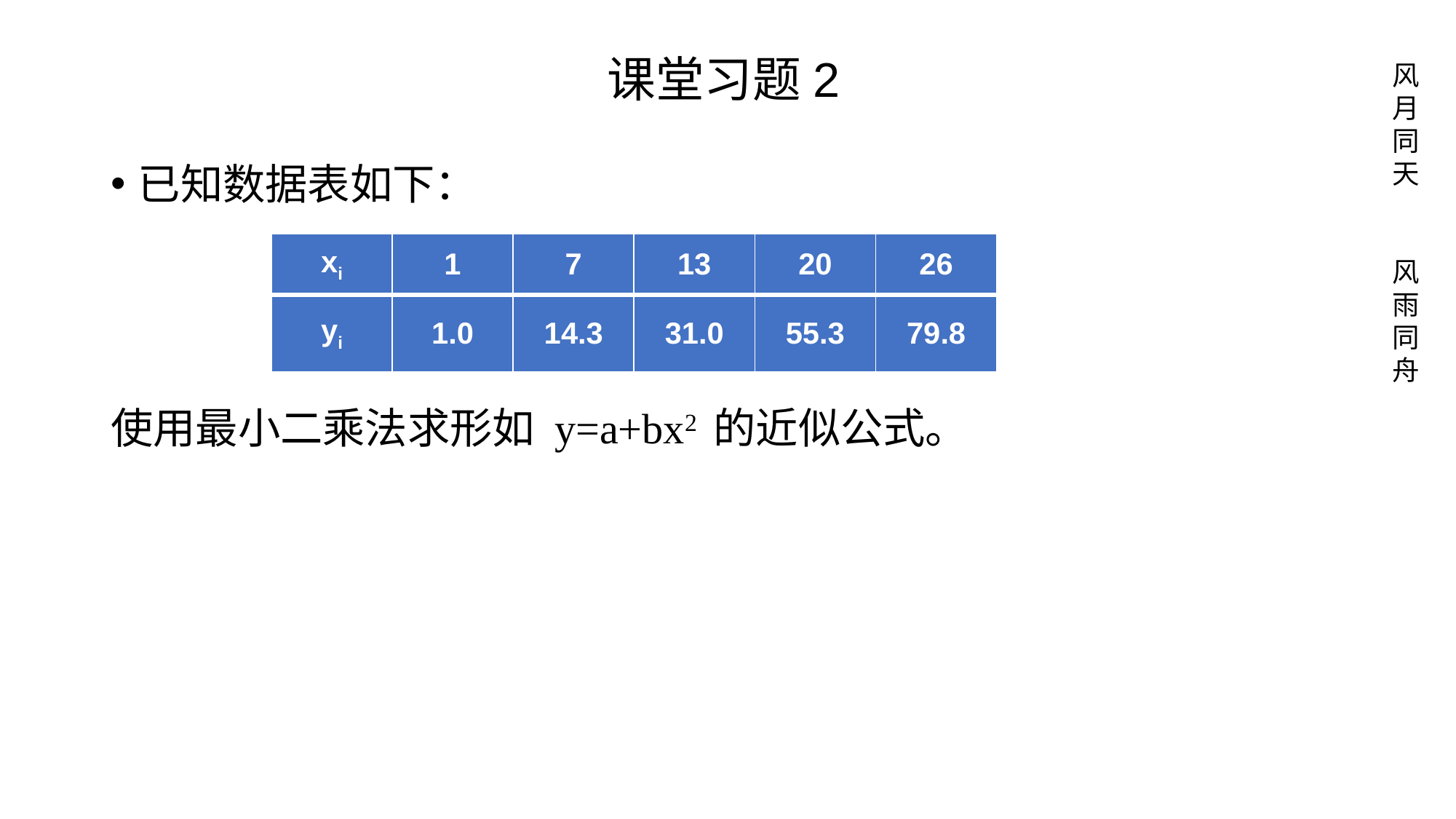

# 课堂习题2
已知数据表如下：

使用最小二乘法求形如 y=a+bx2 的近似公式。

| xi | 1 | 7 | 13 | 20 | 26 |
| --- | --- | --- | --- | --- | --- |
| yi | 1.0 | 14.3 | 31.0 | 55.3 | 79.8 |